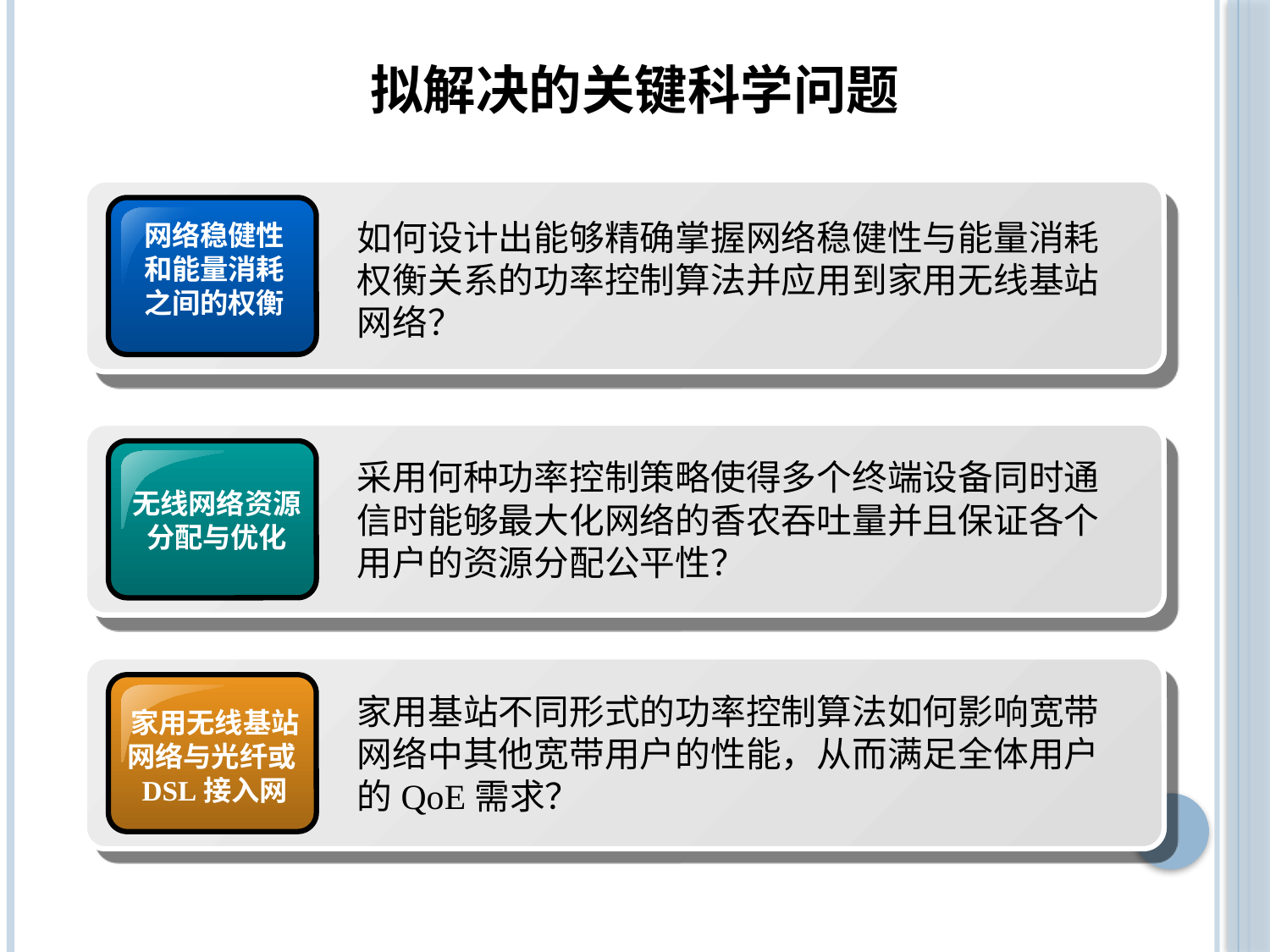

# 拟解决的关键科学问题

如何设计出能够精确掌握网络稳健性与能量消耗权衡关系的功率控制算法并应用到家用无线基站网络？
网络稳健性和能量消耗之间的权衡

采用何种功率控制策略使得多个终端设备同时通信时能够最大化网络的香农吞吐量并且保证各个用户的资源分配公平性？

无线网络资源分配与优化

家用基站不同形式的功率控制算法如何影响宽带网络中其他宽带用户的性能，从而满足全体用户的QoE需求？

家用无线基站网络与光纤或DSL接入网